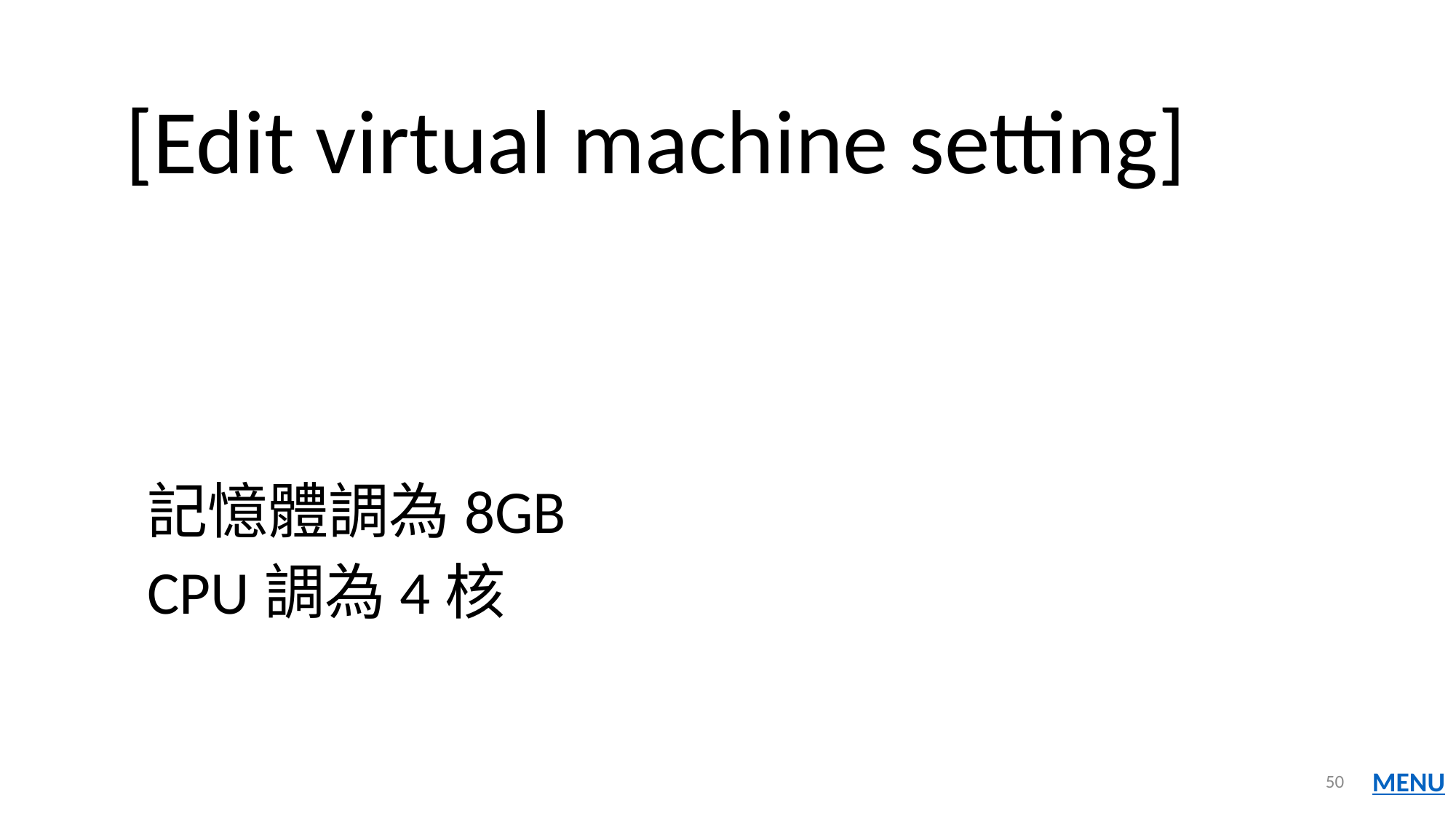

# [Edit virtual machine setting]
記憶體調為8GB
CPU調為4核
50